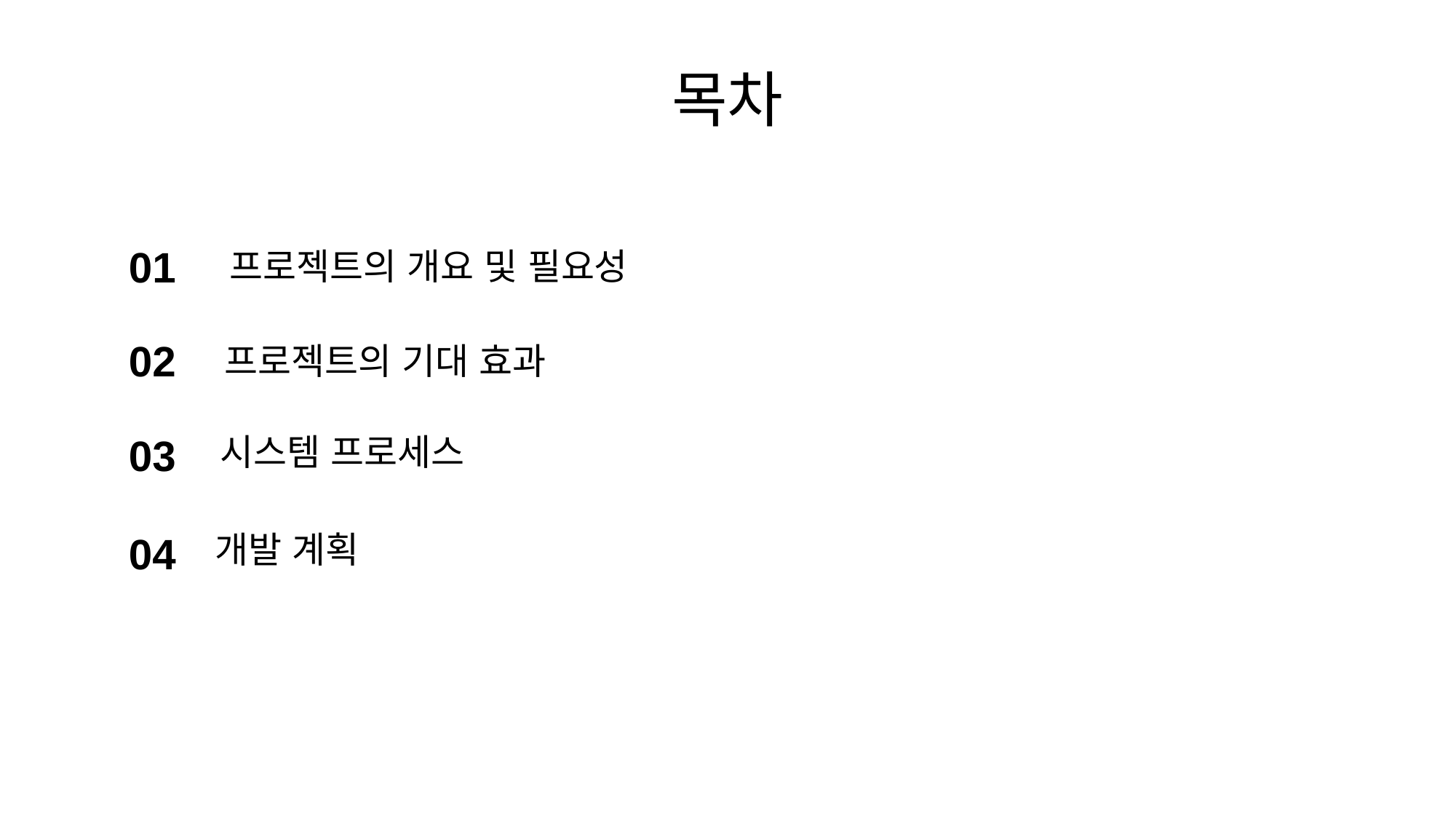

목차
01
프로젝트의 개요 및 필요성
02
프로젝트의 기대 효과
03
시스템 프로세스
04
개발 계획